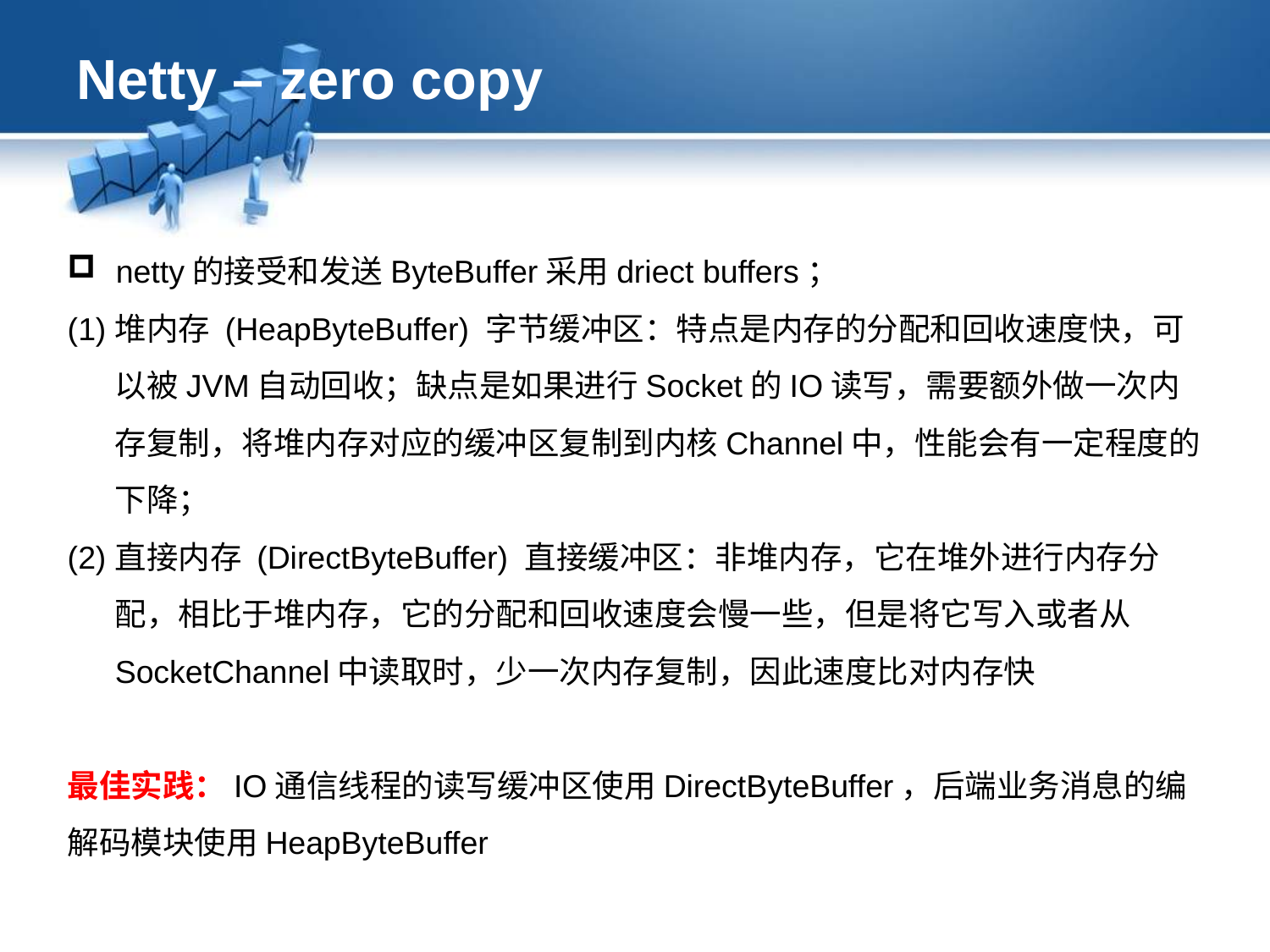

# Netty – zero copy
 netty的接受和发送ByteBuffer采用driect buffers；
堆内存 (HeapByteBuffer) 字节缓冲区：特点是内存的分配和回收速度快，可以被JVM自动回收；缺点是如果进行Socket的IO读写，需要额外做一次内存复制，将堆内存对应的缓冲区复制到内核Channel中，性能会有一定程度的下降；
直接内存 (DirectByteBuffer) 直接缓冲区：非堆内存，它在堆外进行内存分配，相比于堆内存，它的分配和回收速度会慢一些，但是将它写入或者从SocketChannel中读取时，少一次内存复制，因此速度比对内存快

最佳实践：IO通信线程的读写缓冲区使用DirectByteBuffer，后端业务消息的编解码模块使用HeapByteBuffer